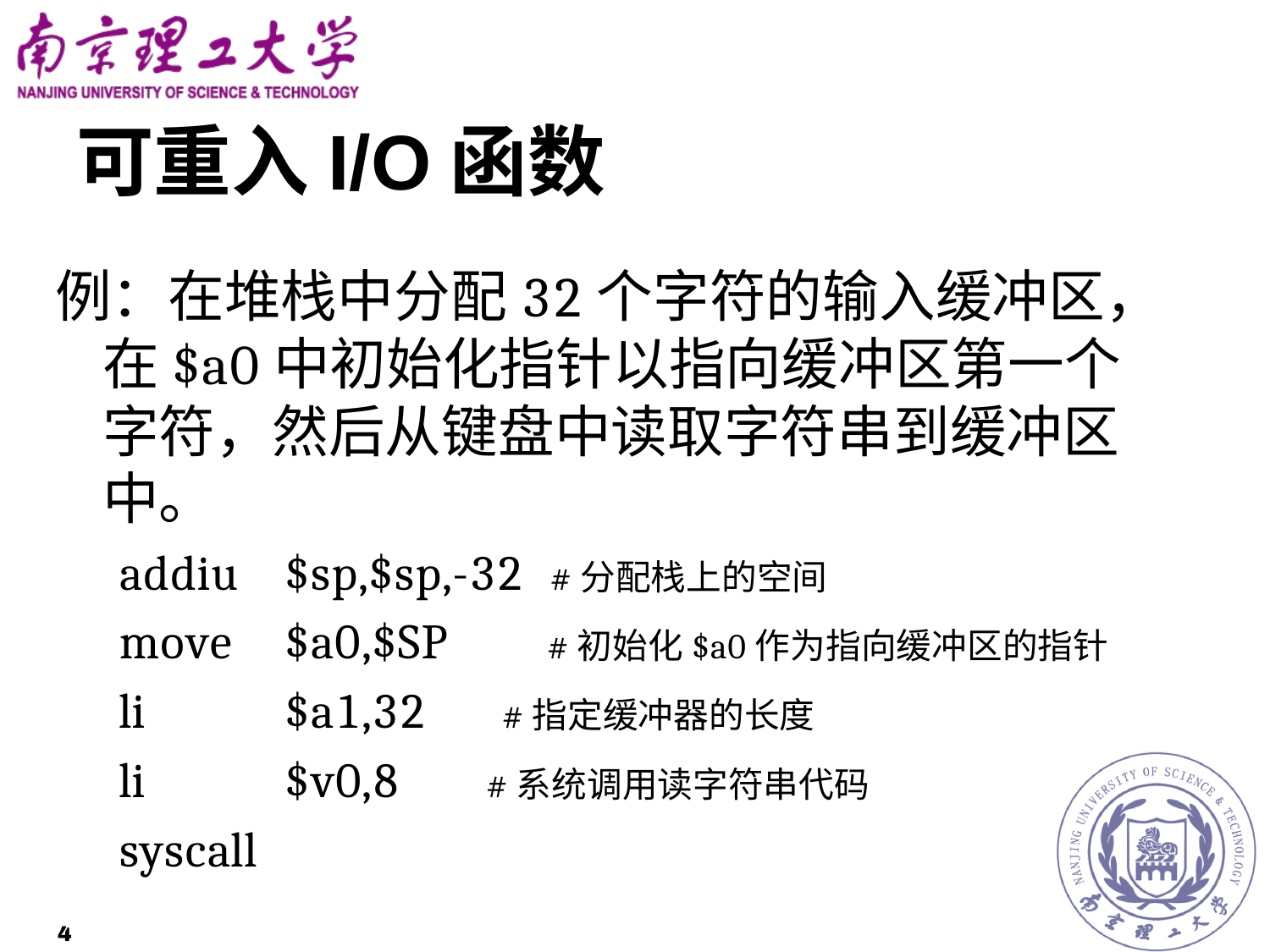

# 可重入I/O函数
例：在堆栈中分配32个字符的输入缓冲区，在$a0中初始化指针以指向缓冲区第一个字符，然后从键盘中读取字符串到缓冲区中。
addiu	$sp,$sp,-32 	 #分配栈上的空间
move  	$a0,$SP    	 #初始化$a0作为指向缓冲区的指针
li     	$a1,32       #指定缓冲器的长度
li    	$v0,8        #系统调用读字符串代码
syscall

4